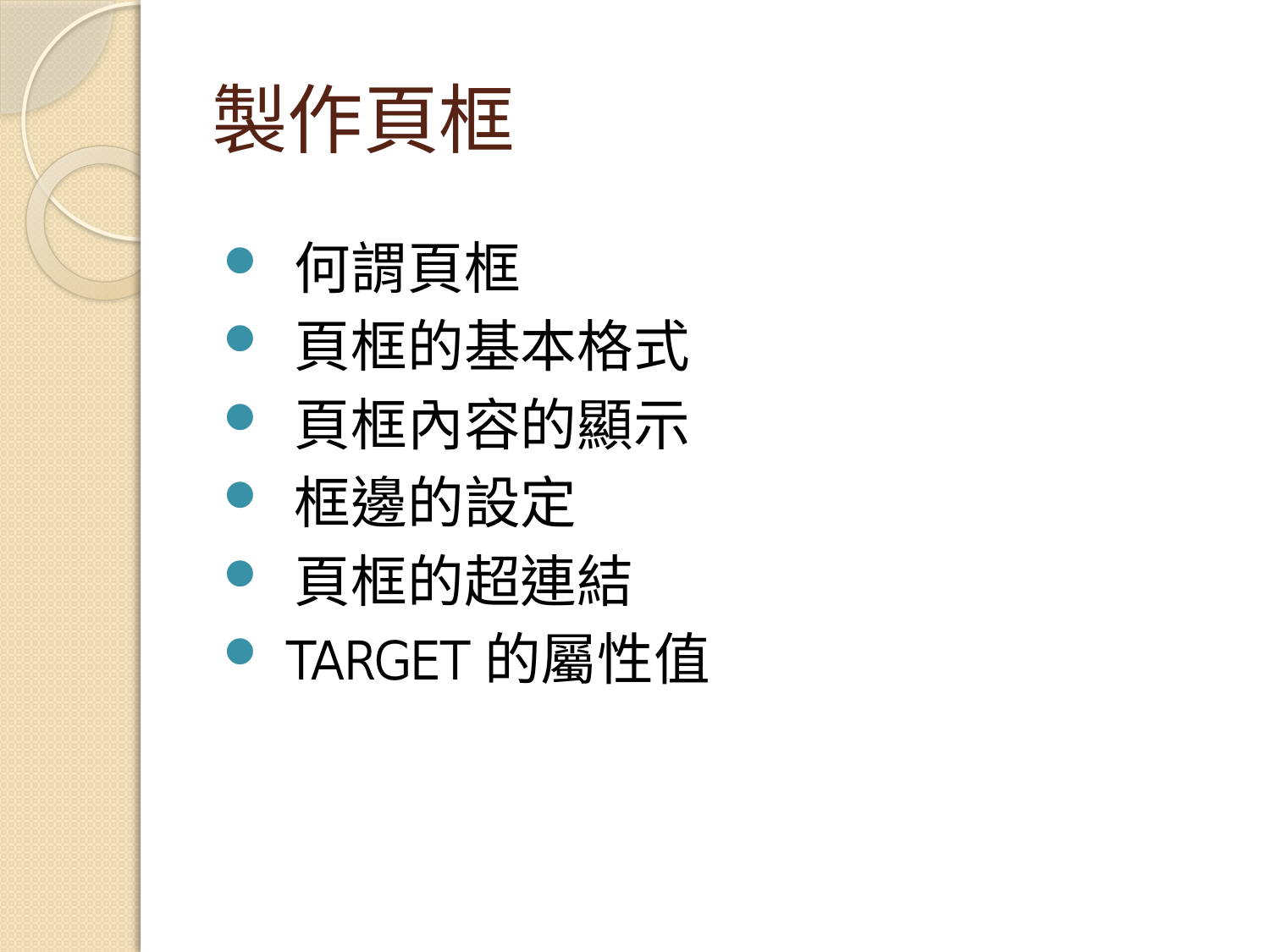

# 製作頁框
 何謂頁框
 頁框的基本格式
 頁框內容的顯示
 框邊的設定
 頁框的超連結
 TARGET的屬性值